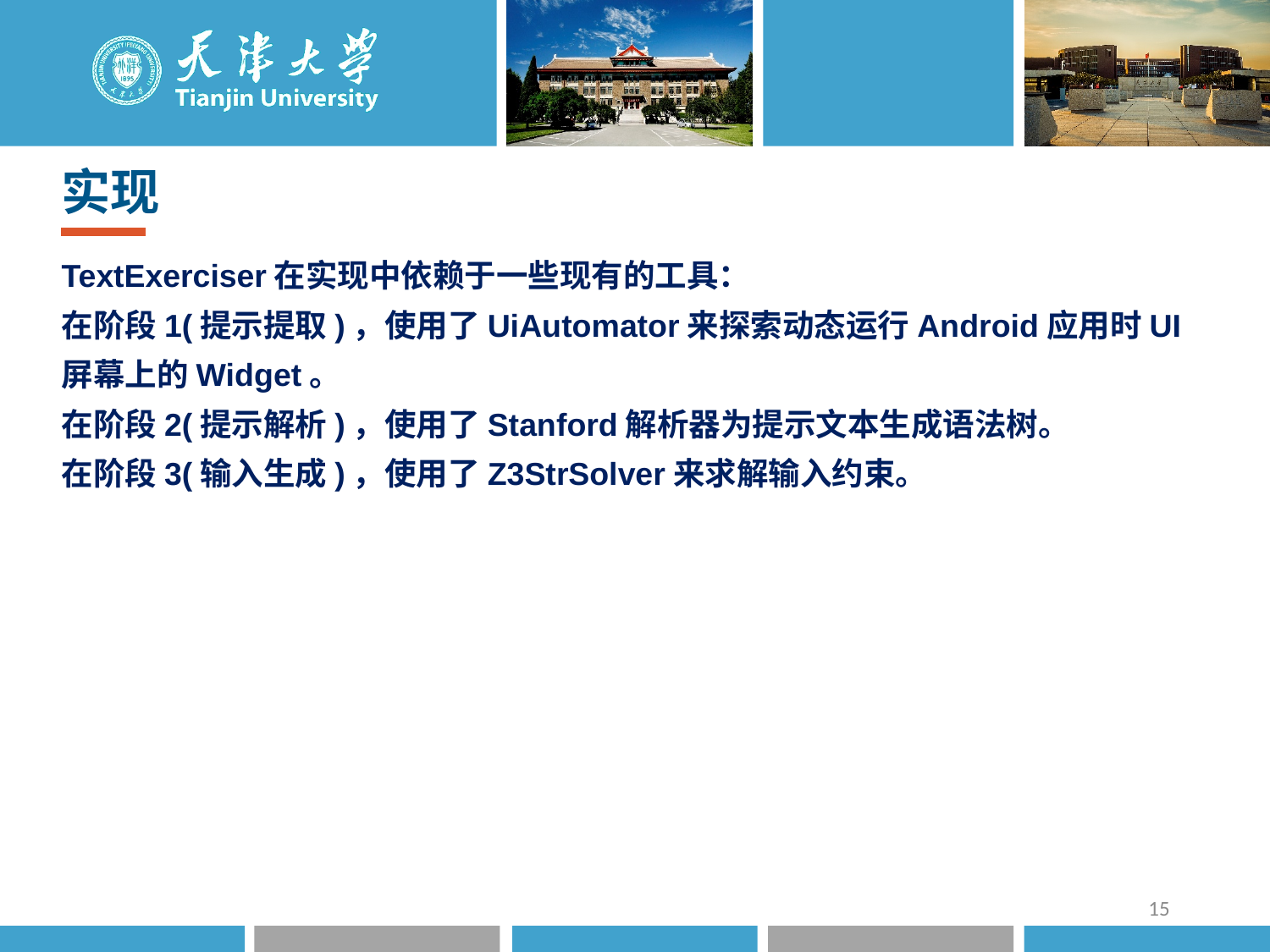

实现
TextExerciser在实现中依赖于一些现有的工具：
在阶段1(提示提取)，使用了UiAutomator来探索动态运行Android应用时UI屏幕上的Widget。
在阶段2(提示解析)，使用了Stanford解析器为提示文本生成语法树。
在阶段3(输入生成)，使用了Z3StrSolver来求解输入约束。
15